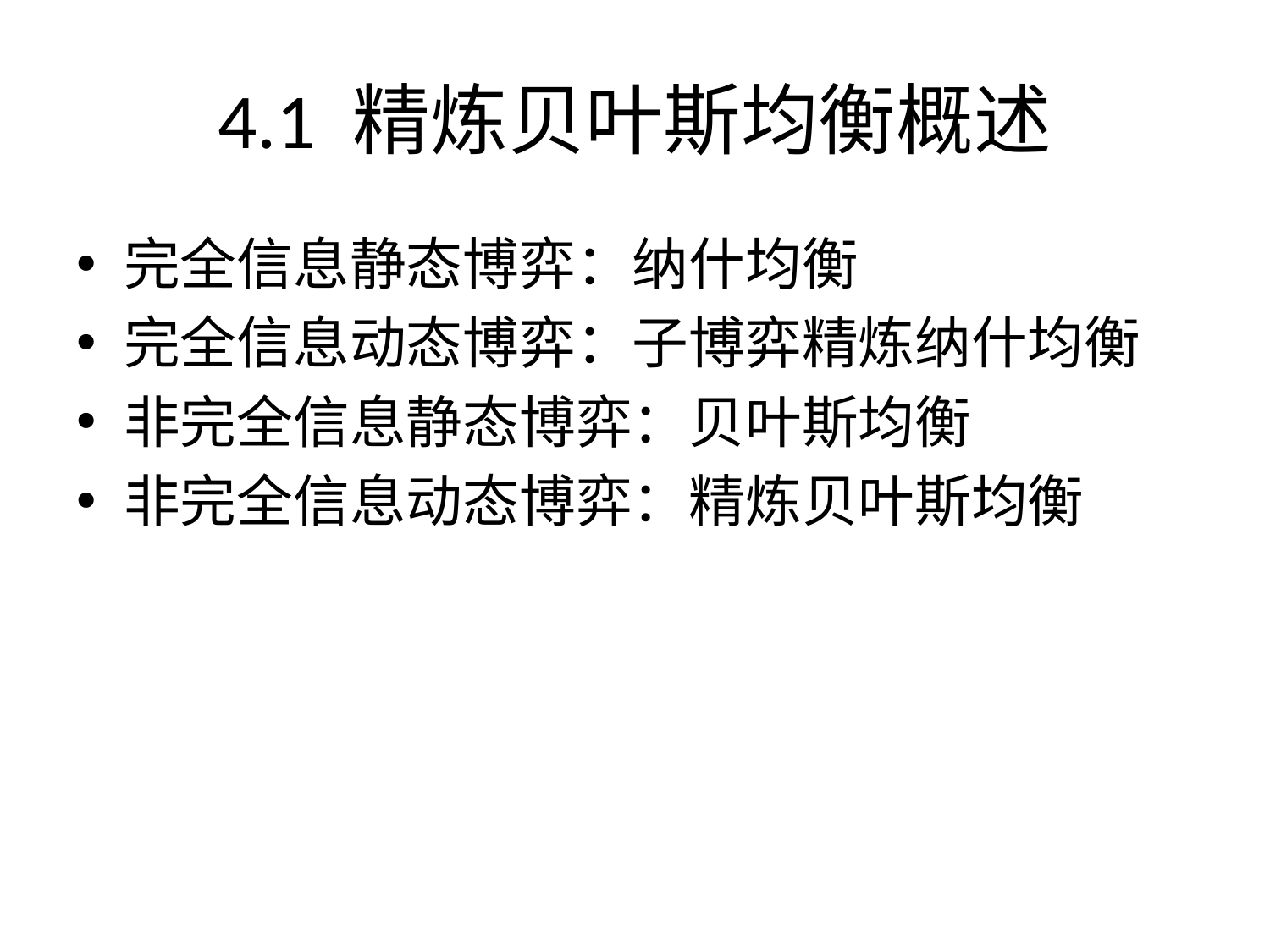

4.1 精炼贝叶斯均衡概述
完全信息静态博弈：纳什均衡
完全信息动态博弈：子博弈精炼纳什均衡
非完全信息静态博弈：贝叶斯均衡
非完全信息动态博弈：精炼贝叶斯均衡